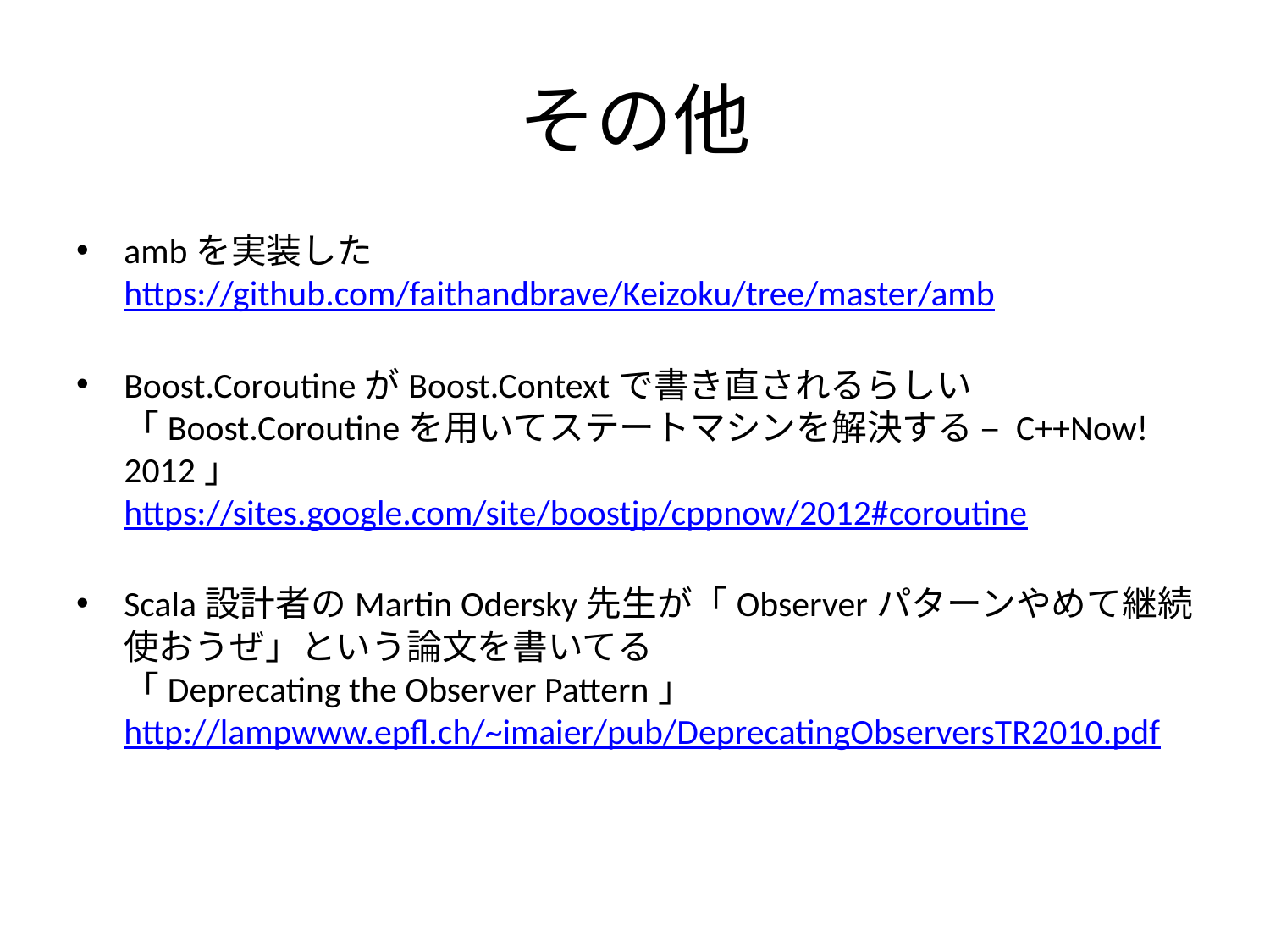

# その他
ambを実装した
https://github.com/faithandbrave/Keizoku/tree/master/amb
Boost.CoroutineがBoost.Contextで書き直されるらしい
「Boost.Coroutineを用いてステートマシンを解決する – C++Now! 2012」
https://sites.google.com/site/boostjp/cppnow/2012#coroutine
Scala設計者のMartin Odersky先生が「Observerパターンやめて継続使おうぜ」という論文を書いてる
「Deprecating the Observer Pattern」
http://lampwww.epfl.ch/~imaier/pub/DeprecatingObserversTR2010.pdf